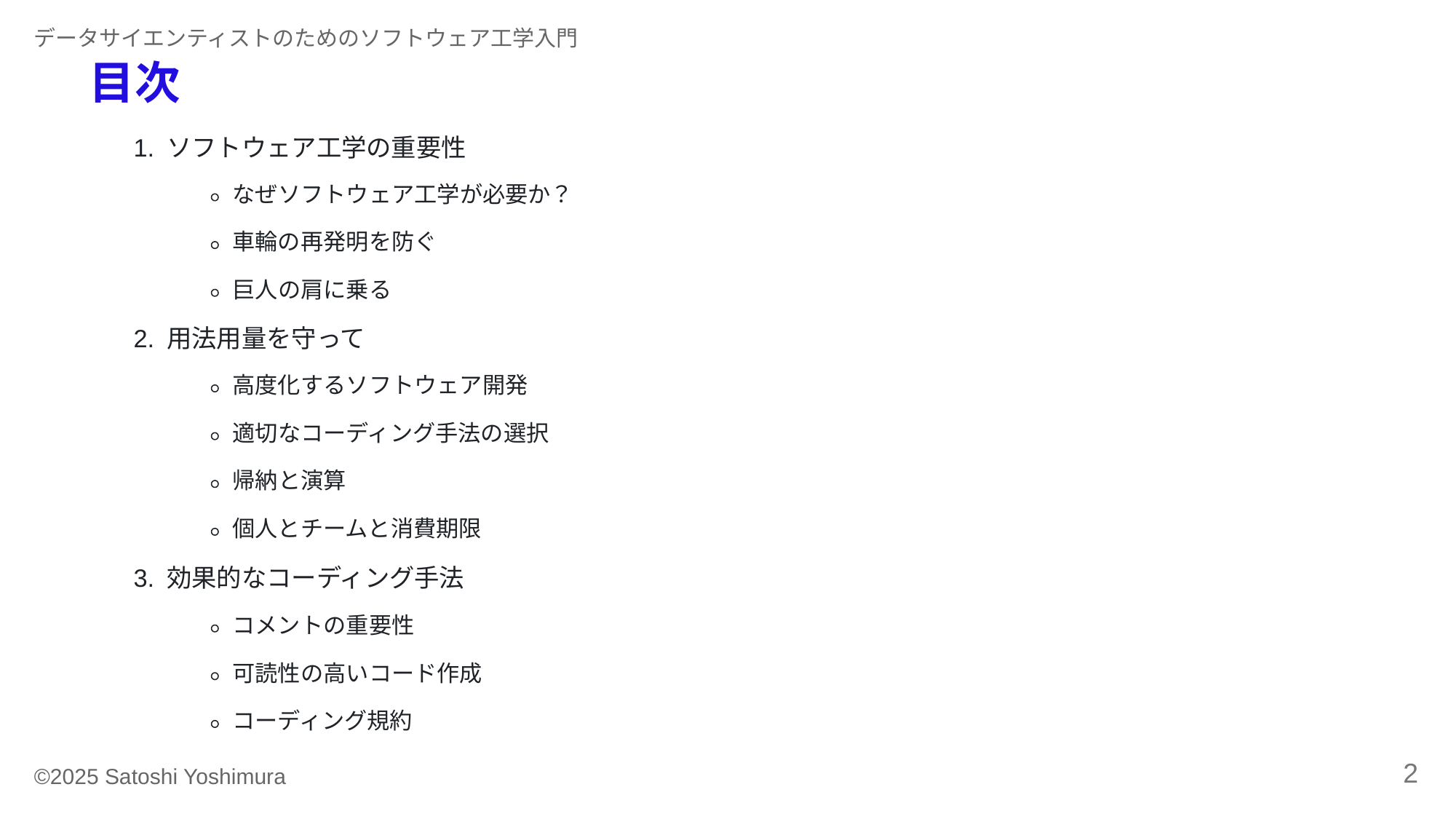

データサイエンティストのためのソフトウェア⼯学⼊⾨
⽬次
1. ソフトウェア⼯学の重要性
なぜソフトウェア⼯学が必要か？

⾞輪の再発明を防ぐ

巨⼈の肩に乗る

2. ⽤法⽤量を守って
⾼度化するソフトウェア開発

適切なコーディング⼿法の選択

帰納と演算

個⼈とチームと消費期限

3. 効果的なコーディング⼿法
コメントの重要性

可読性の⾼いコード作成

コーディング規約

2
©2025 Satoshi Yoshimura